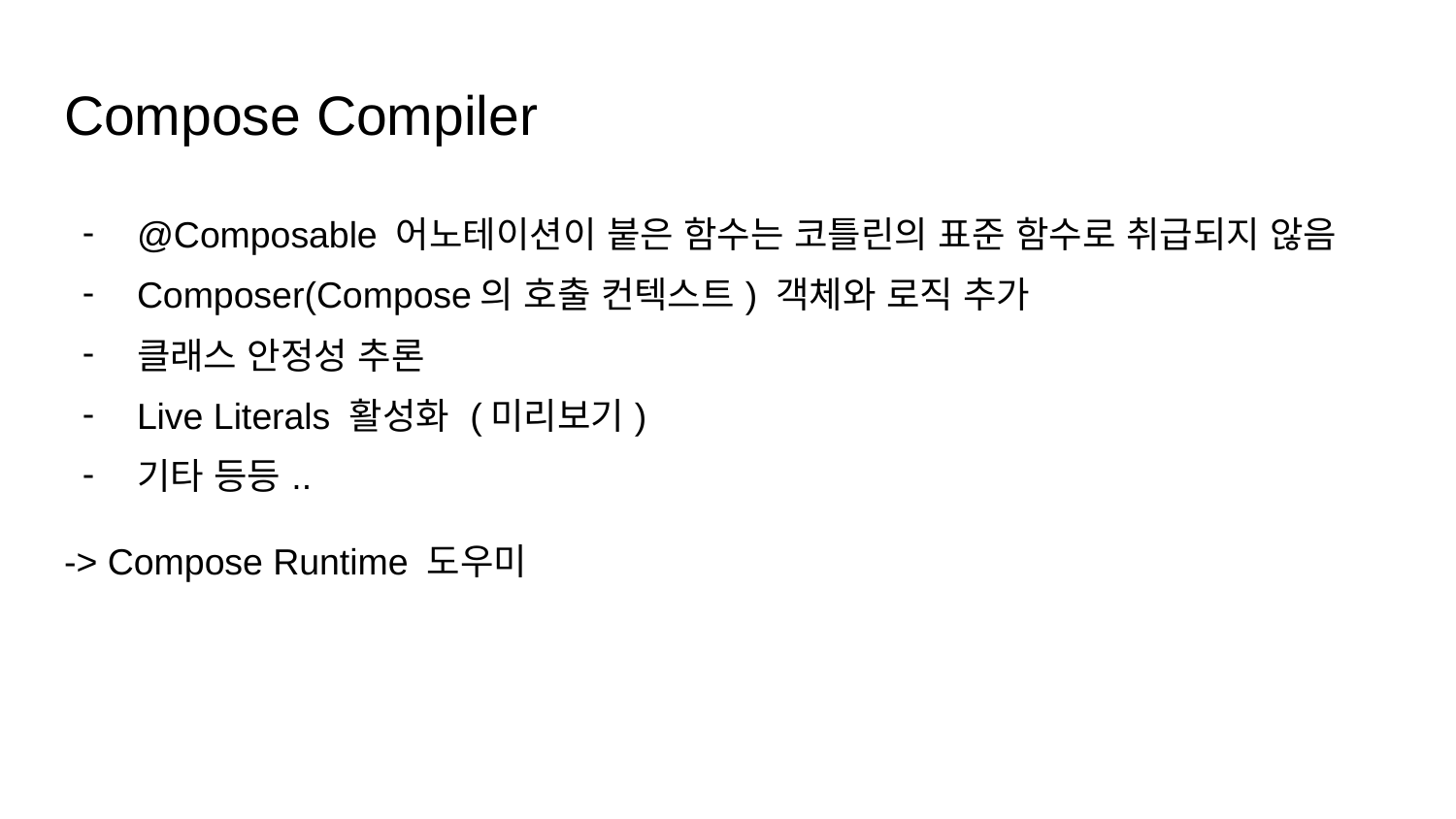

# Compose Compiler
@Composable 어노테이션이 붙은 함수는 코틀린의 표준 함수로 취급되지 않음
Composer(Compose의 호출 컨텍스트) 객체와 로직 추가
클래스 안정성 추론
Live Literals 활성화 (미리보기)
기타 등등..
-> Compose Runtime 도우미